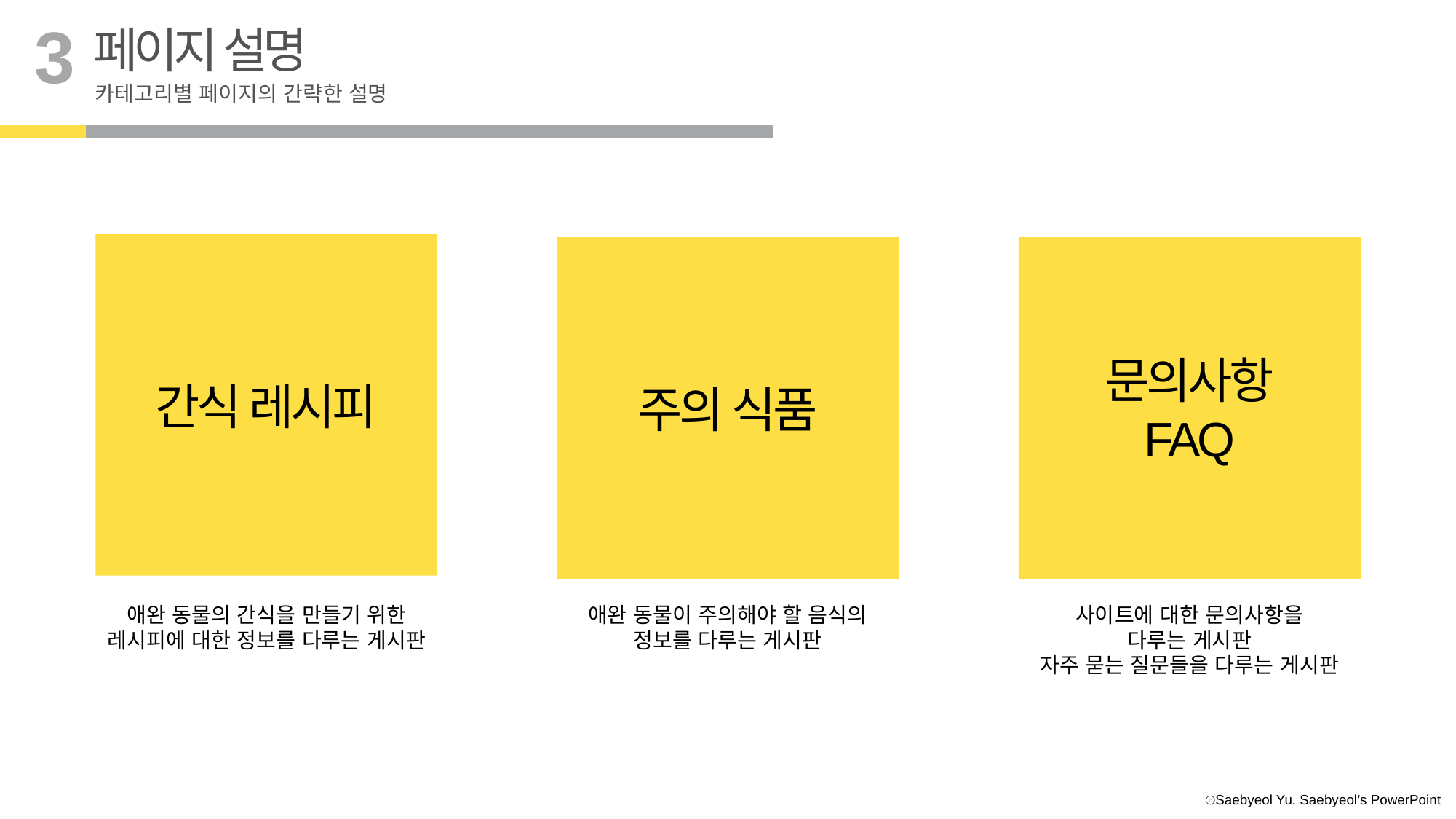

3
페이지 설명
카테고리별 페이지의 간략한 설명

간식 레시피
주의 식품
문의사항
FAQ
애완 동물의 간식을 만들기 위한
레시피에 대한 정보를 다루는 게시판
애완 동물이 주의해야 할 음식의
정보를 다루는 게시판
사이트에 대한 문의사항을
다루는 게시판
자주 묻는 질문들을 다루는 게시판